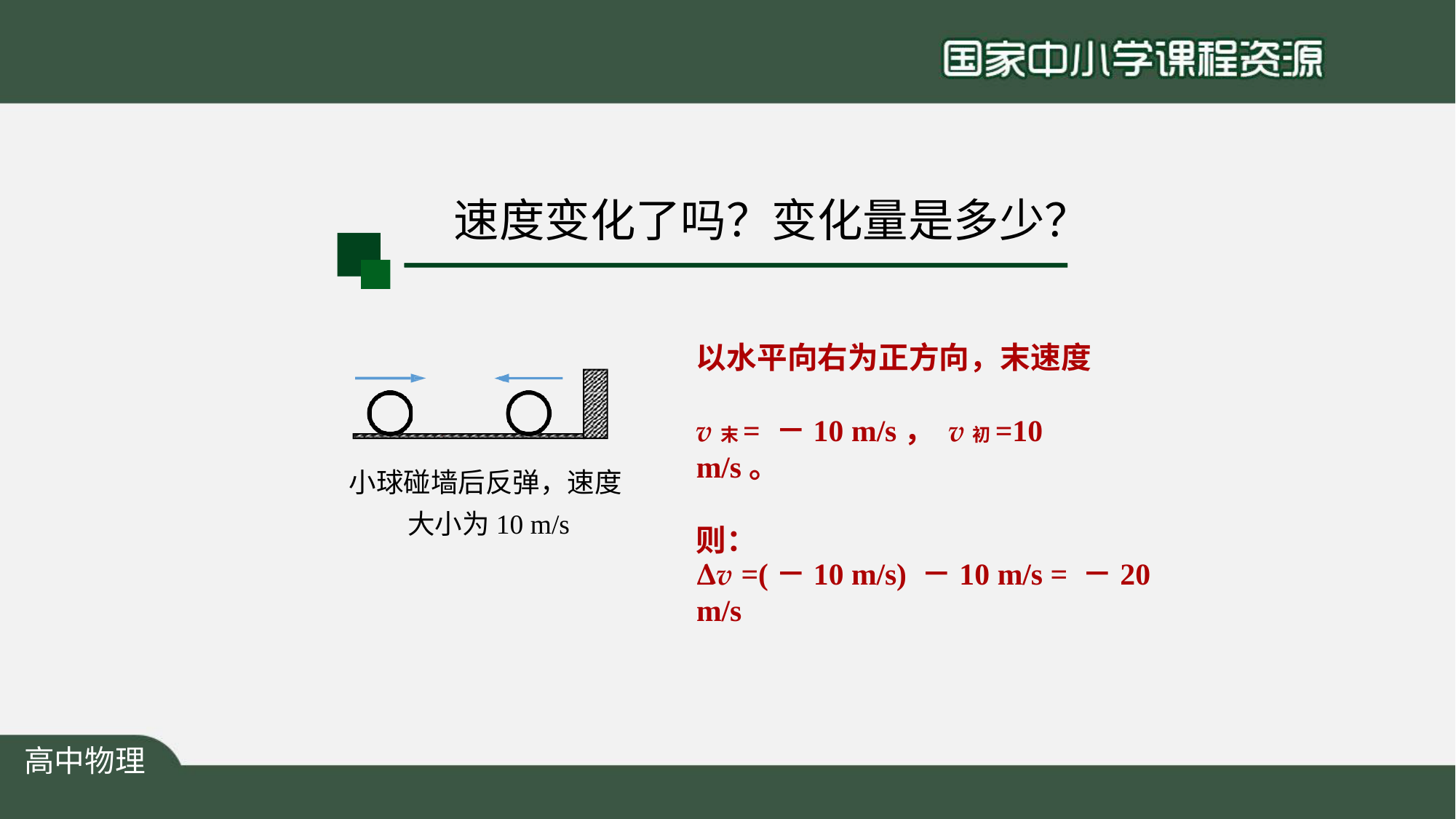

# 速度变化了吗？变化量是多少？

以水平向右为正方向，末速度

v末= －10 m/s， v初=10 m/s。

则：

小球碰墙后反弹，速度 大小为10 m/s
∆v =(－10 m/s) －10 m/s = －20 m/s
高中物理